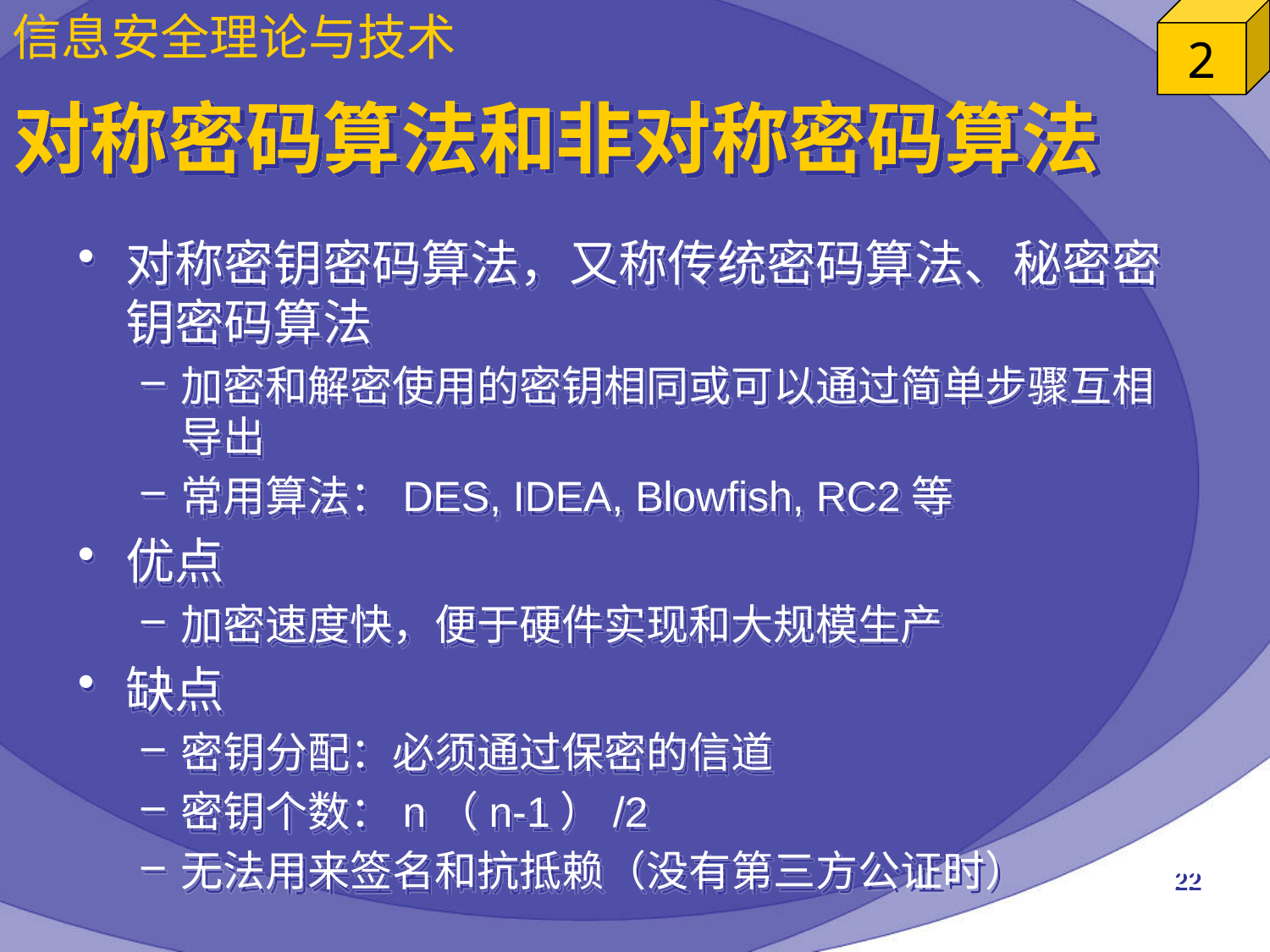

# 对称密码算法和非对称密码算法
对称密钥密码算法，又称传统密码算法、秘密密钥密码算法
加密和解密使用的密钥相同或可以通过简单步骤互相导出
常用算法：DES, IDEA, Blowfish, RC2等
优点
加密速度快，便于硬件实现和大规模生产
缺点
密钥分配：必须通过保密的信道
密钥个数：n（n-1）/2
无法用来签名和抗抵赖（没有第三方公证时）
22